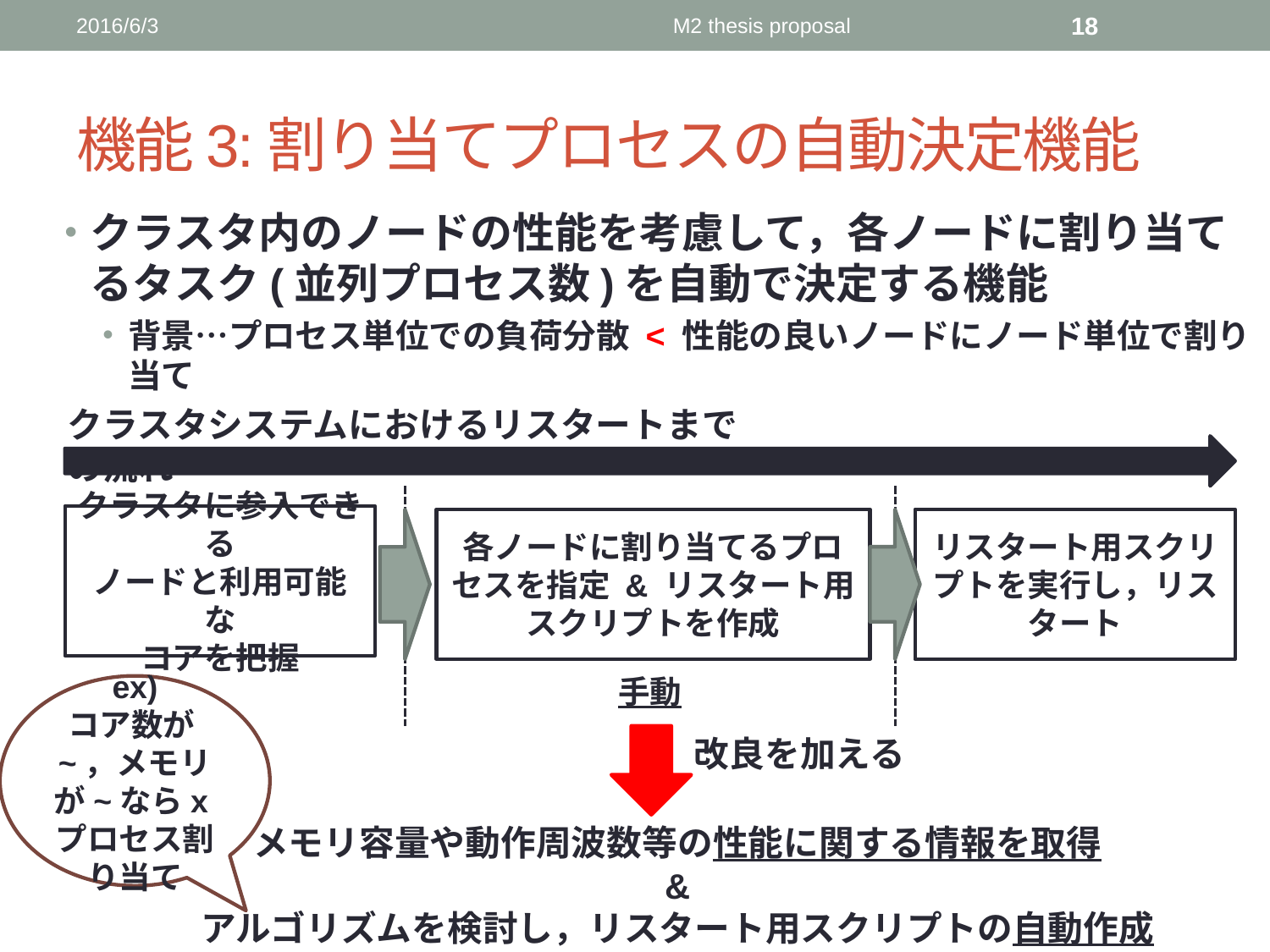

2016/6/3
M2 thesis proposal
18
# 機能3:割り当てプロセスの自動決定機能

クラスタ内のノードの性能を考慮して，各ノードに割り当てるタスク(並列プロセス数)を自動で決定する機能
背景…プロセス単位での負荷分散 < 性能の良いノードにノード単位で割り当て

クラスタシステムにおけるリスタートまでの流れ

クラスタに参入できる
ノードと利用可能な
コアを把握
各ノードに割り当てるプロセスを指定 & リスタート用
スクリプトを作成

リスタート用スクリプトを実行し，リスタート

手動
ex)
コア数が~，メモリが~ならxプロセス割り当て
改良を加える

メモリ容量や動作周波数等の性能に関する情報を取得
&
アルゴリズムを検討し，リスタート用スクリプトの自動作成